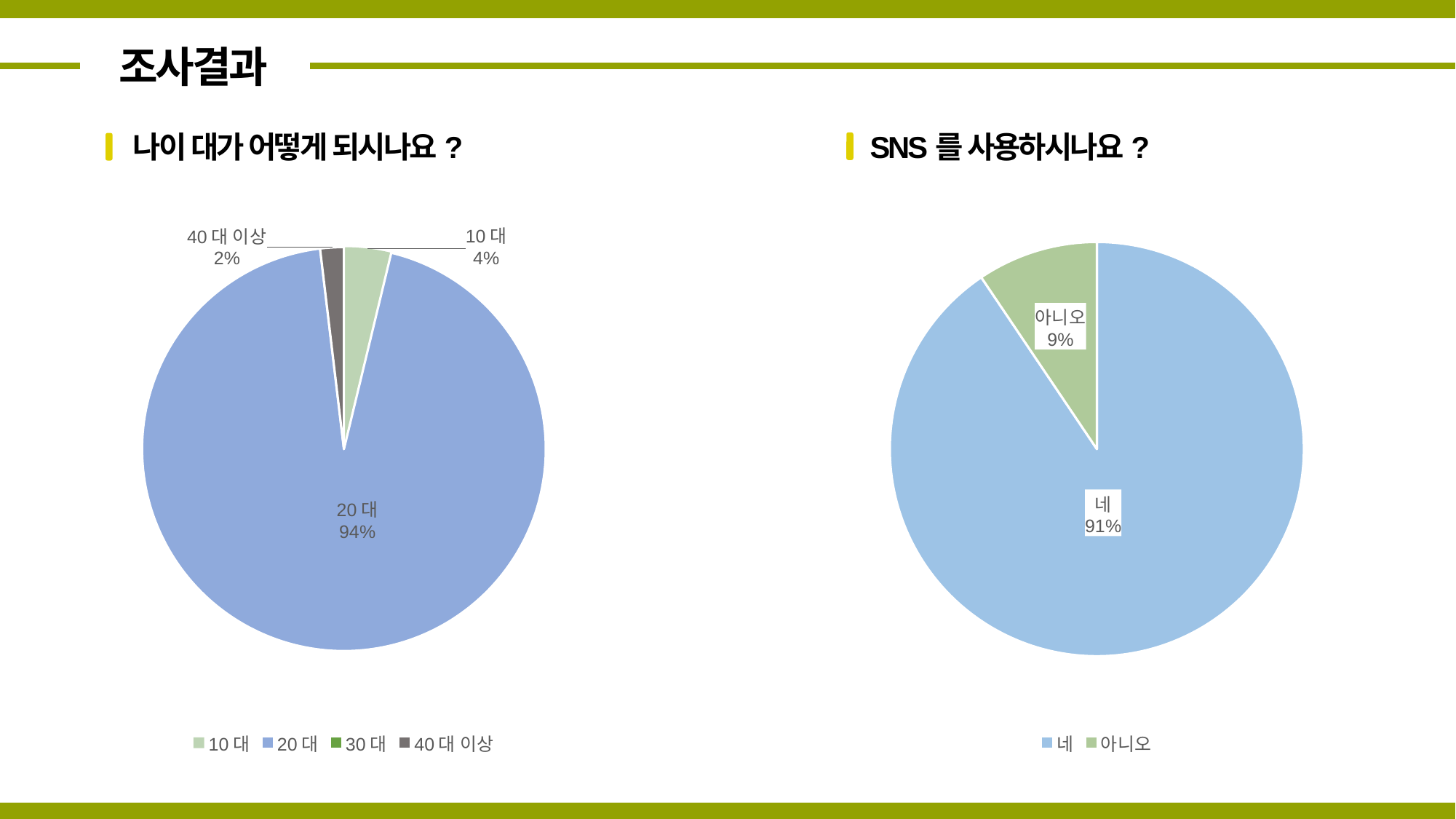

조사결과

### Chart:

| Category |     |
|---|---|
| 10대 | 2.0 |
| 20대 | 50.0 |
| 30대 | 0.0 |
| 40대 이상 | 1.0 |

### Chart:

| Category |       |
|---|---|
| 네 | 48.0 |
| 아니오 | 5.0 |
SNS를 사용하시나요?

나이 대가 어떻게 되시나요?